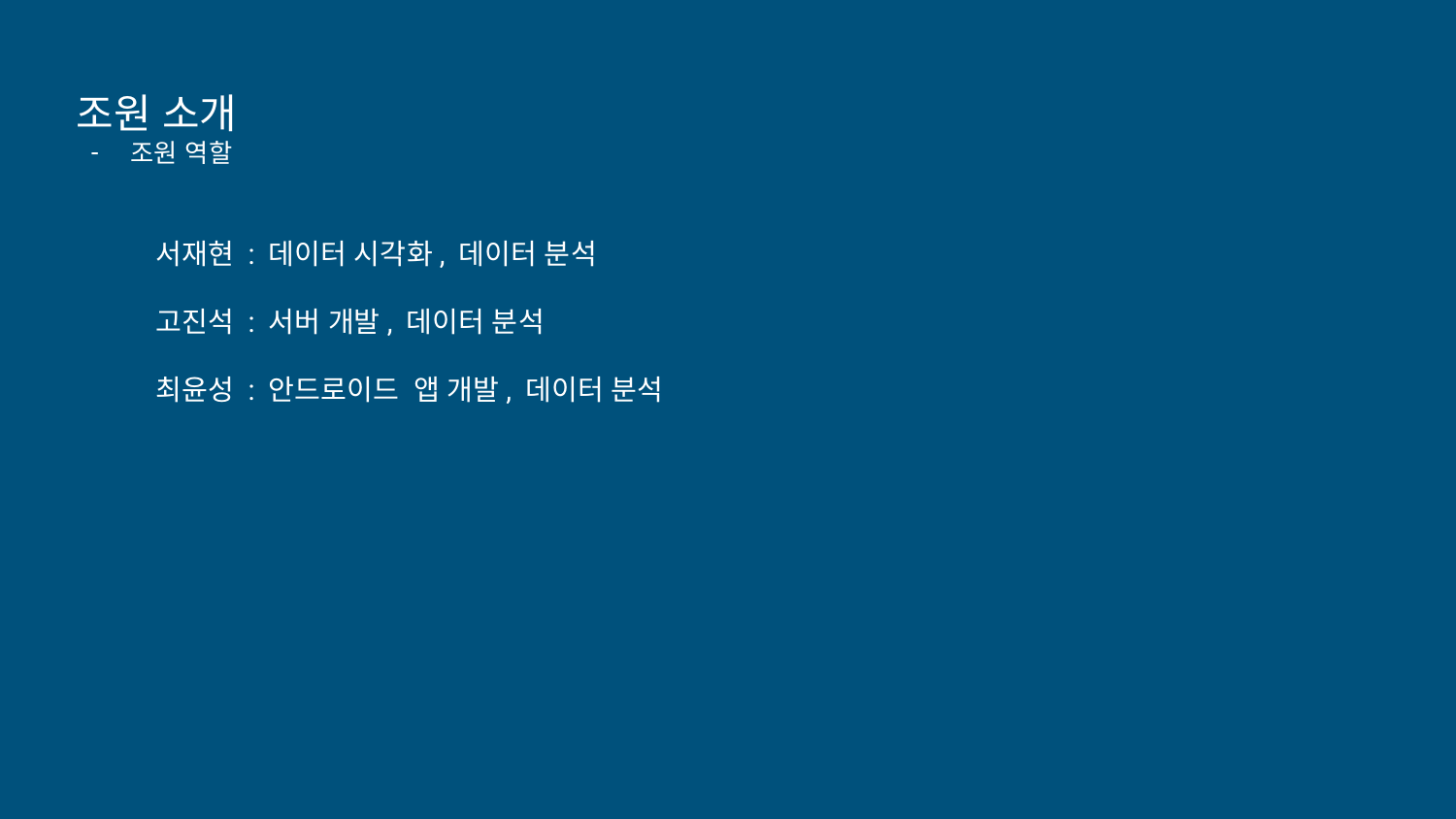

# 조원 소개
조원 역할
서재현 : 데이터 시각화, 데이터 분석

고진석 : 서버 개발, 데이터 분석

최윤성 : 안드로이드  앱 개발, 데이터 분석